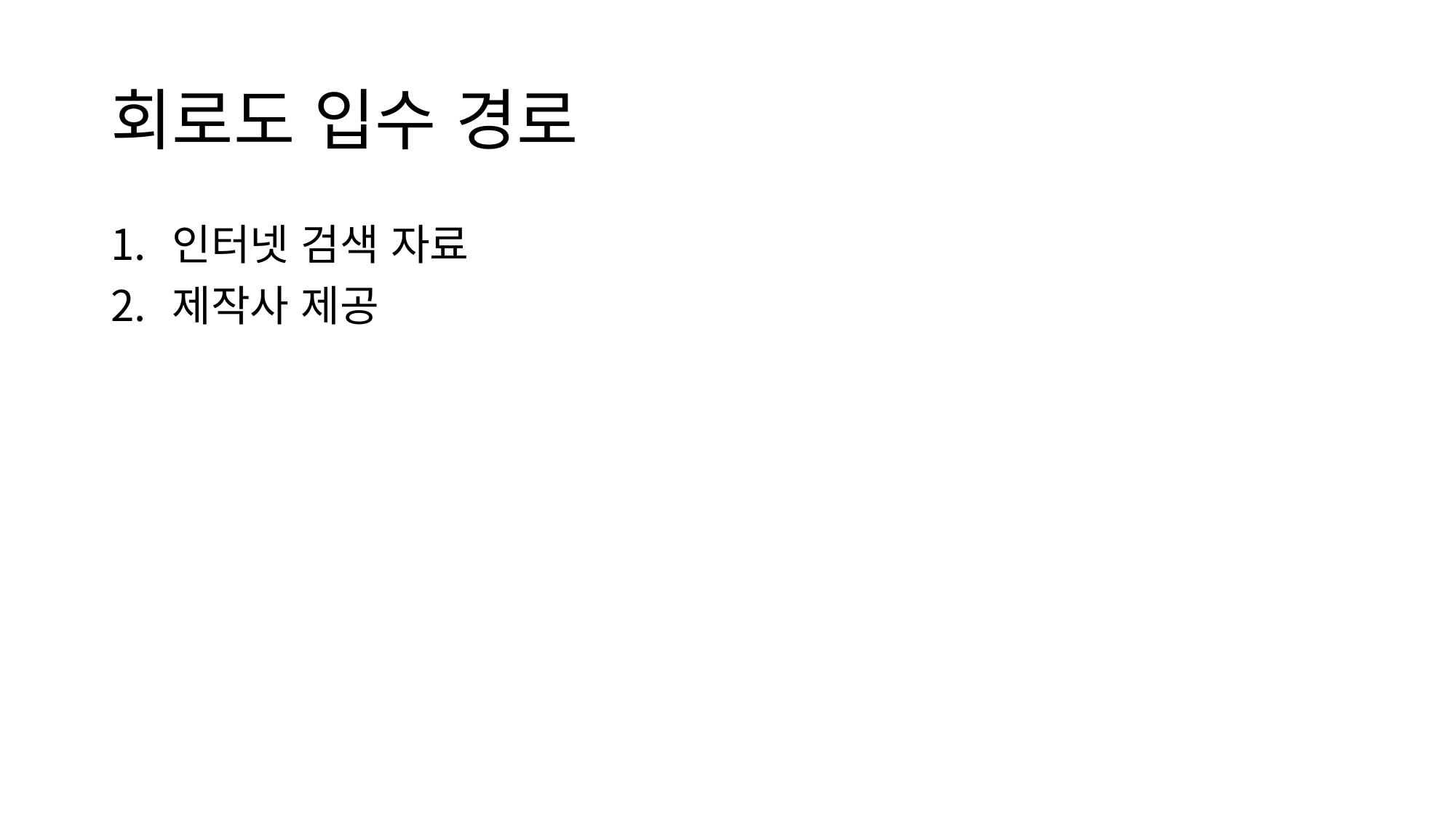

# 회로도 입수 경로
인터넷 검색 자료
제작사 제공